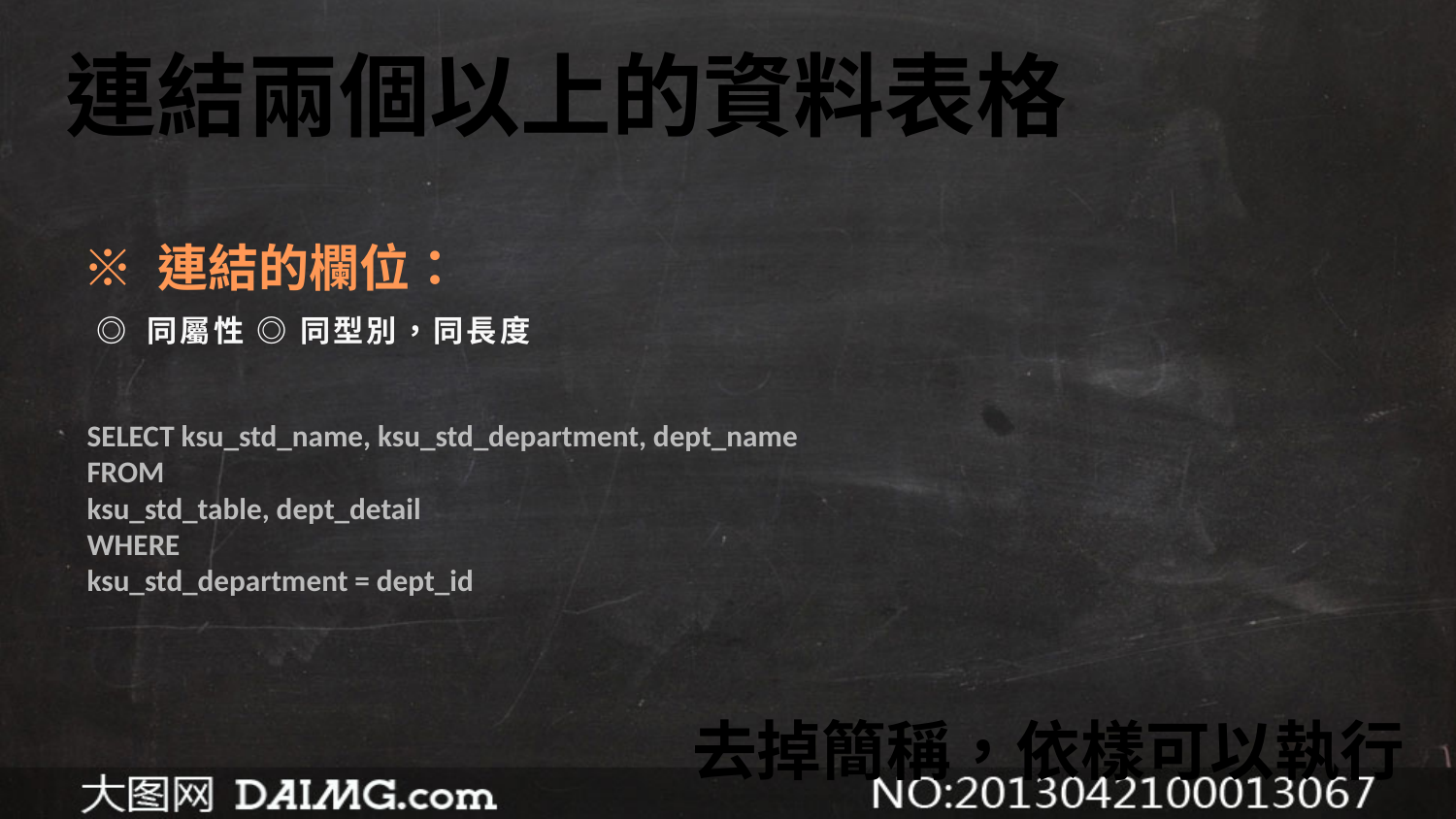

連結兩個以上的資料表格
※ 連結的欄位：
 ◎ 同屬性 ◎ 同型別，同長度
SELECT ksu_std_name, ksu_std_department, dept_name
FROM
ksu_std_table, dept_detail
WHERE
ksu_std_department = dept_id
去掉簡稱，依樣可以執行